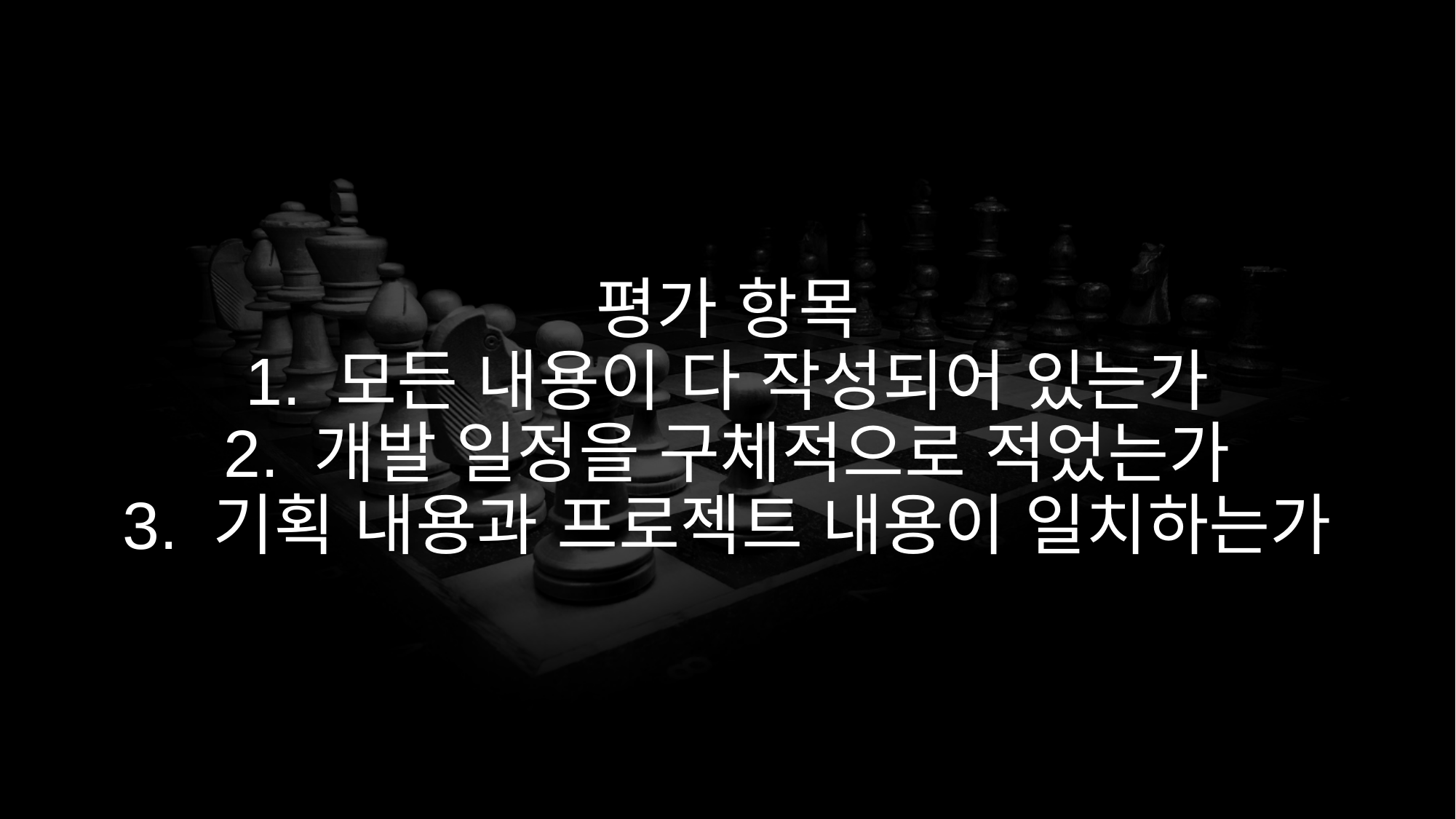

# 평가 항목 1. 모든 내용이 다 작성되어 있는가 2. 개발 일정을 구체적으로 적었는가 3. 기획 내용과 프로젝트 내용이 일치하는가